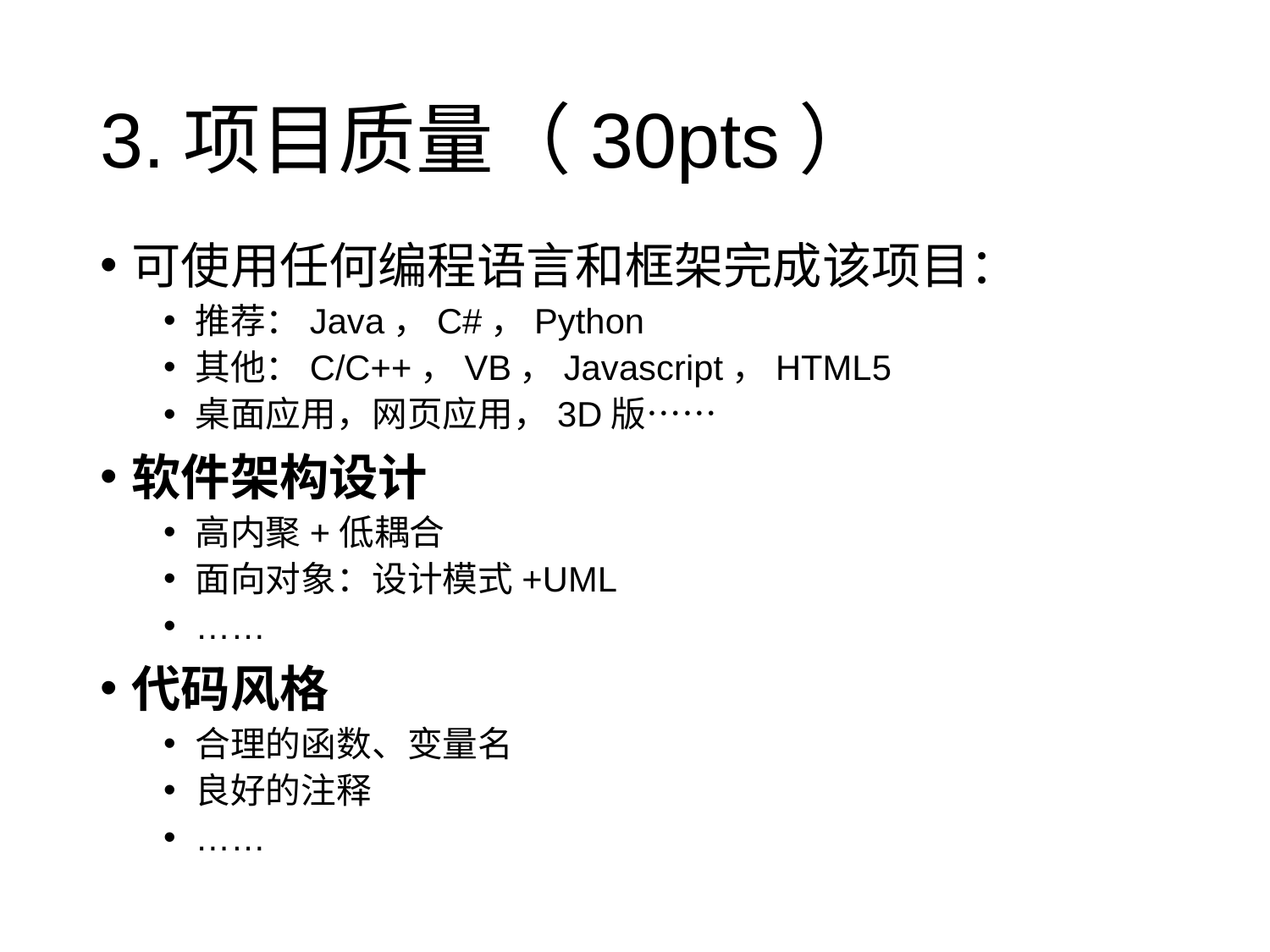

# 3.项目质量（30pts）
可使用任何编程语言和框架完成该项目：
推荐：Java，C#，Python
其他：C/C++，VB，Javascript，HTML5
桌面应用，网页应用，3D版……
软件架构设计
高内聚+低耦合
面向对象：设计模式+UML
……
代码风格
合理的函数、变量名
良好的注释
……